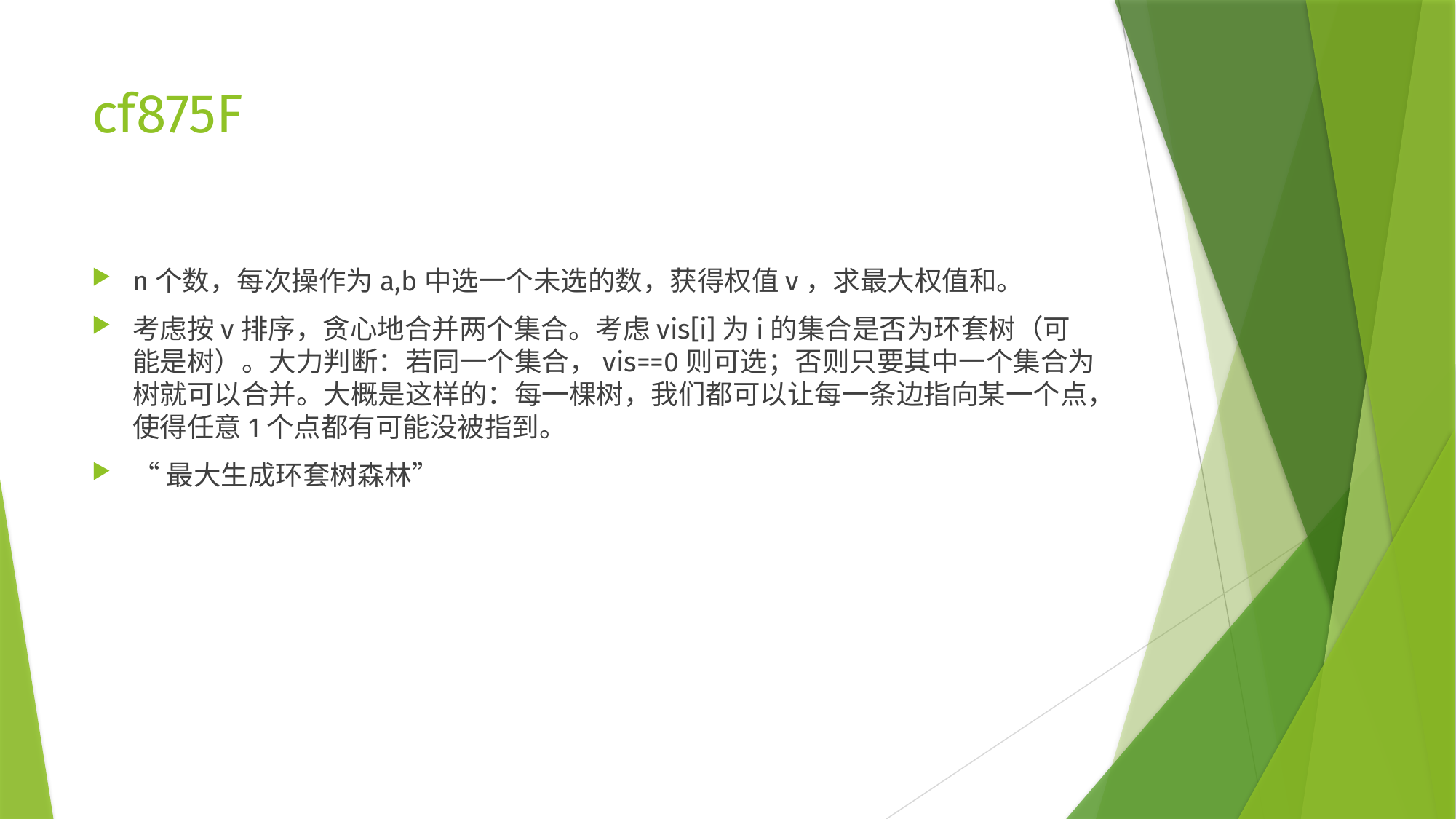

# cf875F
n个数，每次操作为a,b中选一个未选的数，获得权值v，求最大权值和。
考虑按v排序，贪心地合并两个集合。考虑vis[i]为i的集合是否为环套树（可能是树）。大力判断：若同一个集合，vis==0则可选；否则只要其中一个集合为树就可以合并。大概是这样的：每一棵树，我们都可以让每一条边指向某一个点，使得任意1个点都有可能没被指到。
“最大生成环套树森林”